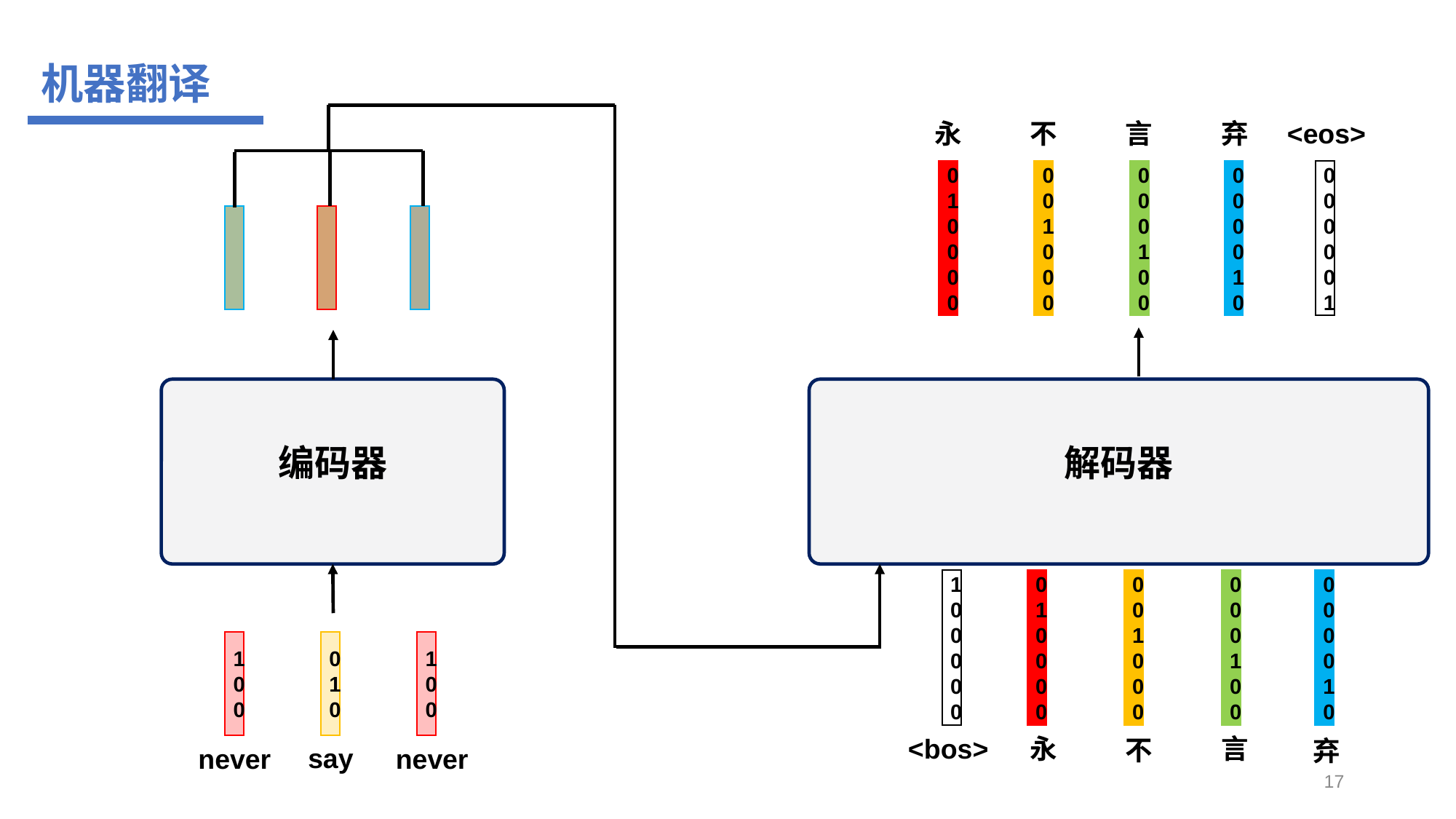

机器翻译
永
0
1
0
0
0
0
不
0
0
1
0
0
0
言
0
0
0
1
0
0
弃
0
0
0
0
1
0
<eos>
0
0
0
0
0
1

解码器
编码器
1
0
0
0
0
0
<bos>
0
1
0
0
0
0
永
0
0
1
0
0
0
不
0
0
0
1
0
0
言
0
0
0
0
1
0
弃
1
0
0
0
1
0
10
0
say
never
never
17